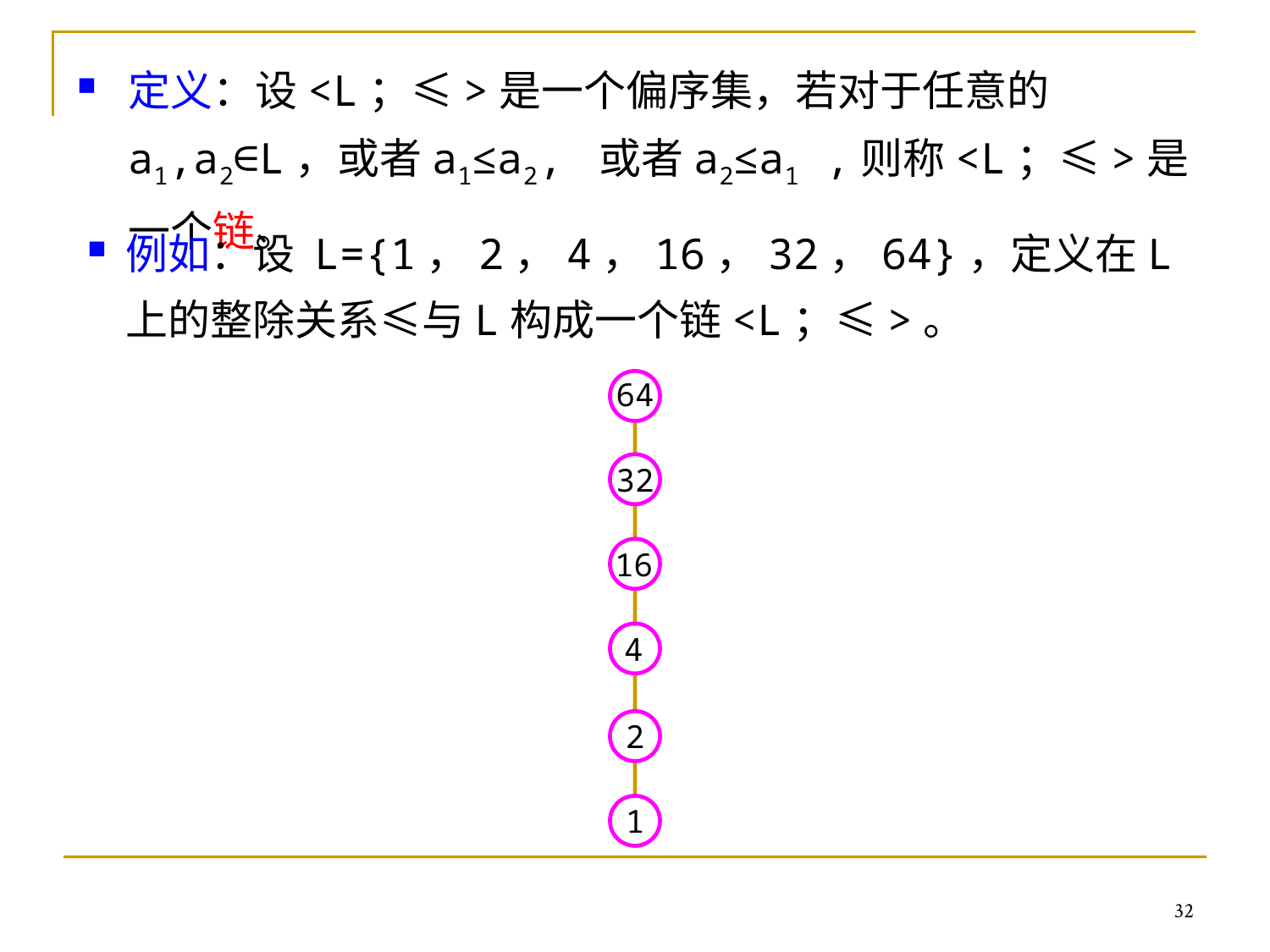

定义：设<L；≤>是一个偏序集，若对于任意的a1,a2∈L，或者a1≤a2, 或者a2≤a1 ,则称<L；≤>是一个链。
例如：设 L={1，2，4，16，32，64}，定义在L上的整除关系≤与L构成一个链<L；≤>。
64

32

16

4

2

1
32